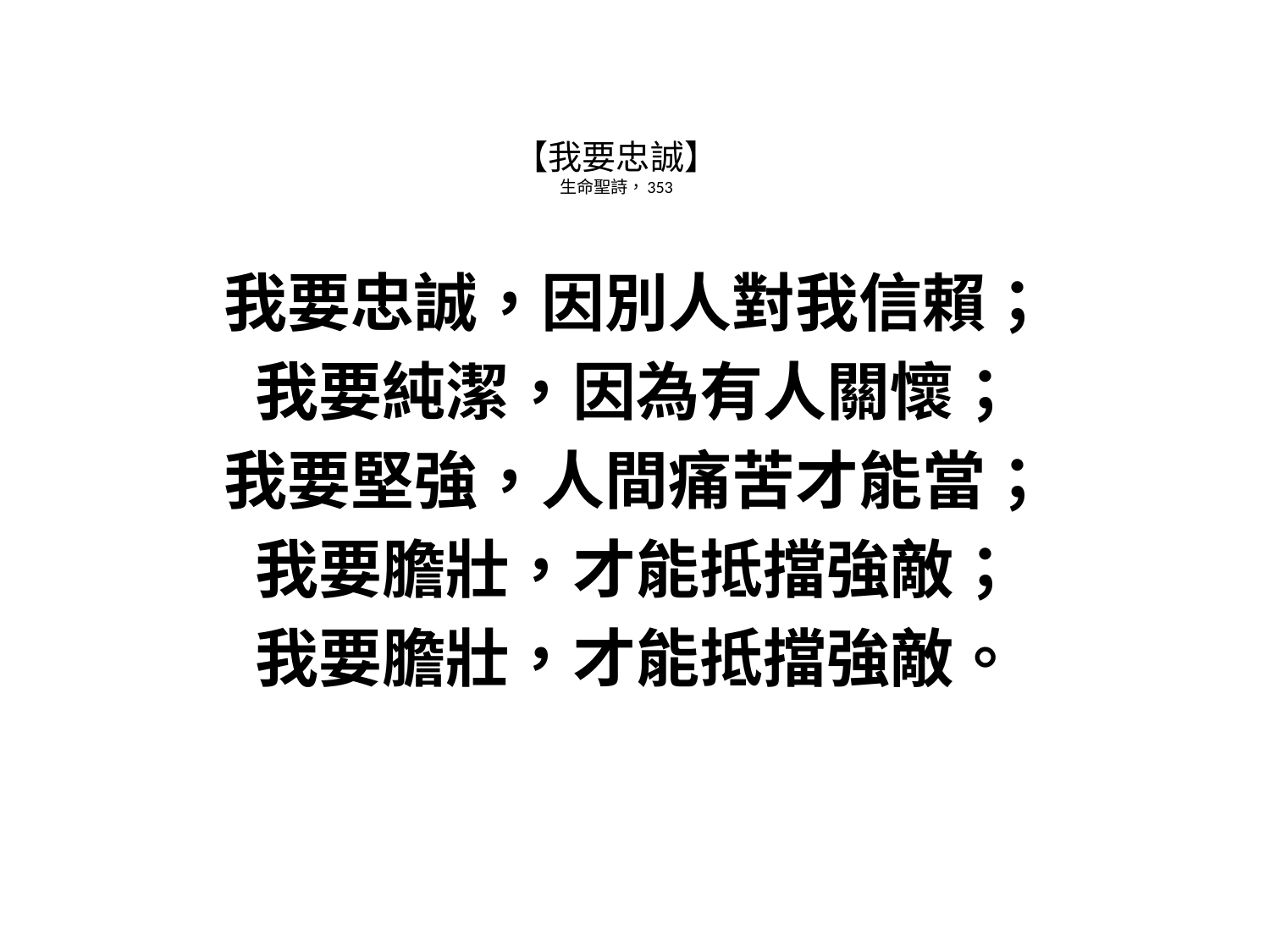

# 【我要忠誠】 生命聖詩，353
我要忠誠，因別人對我信賴；
我要純潔，因為有人關懷；
我要堅強，人間痛苦才能當；
我要膽壯，才能抵擋強敵；
我要膽壯，才能抵擋強敵。